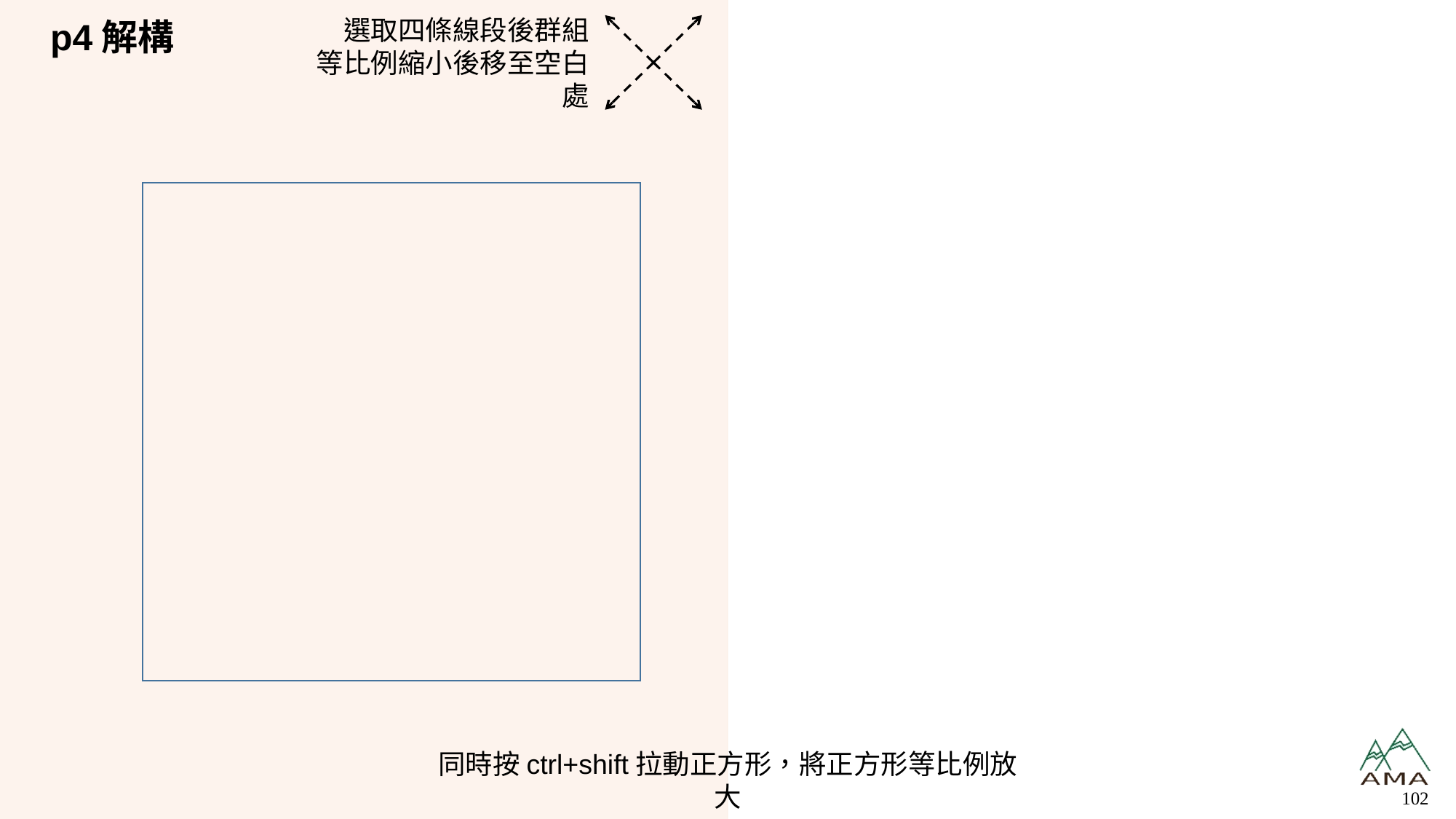

# p4解構
選取四條線段後群組
等比例縮小後移至空白處

同時按ctrl+shift拉動正方形，將正方形等比例放大
102